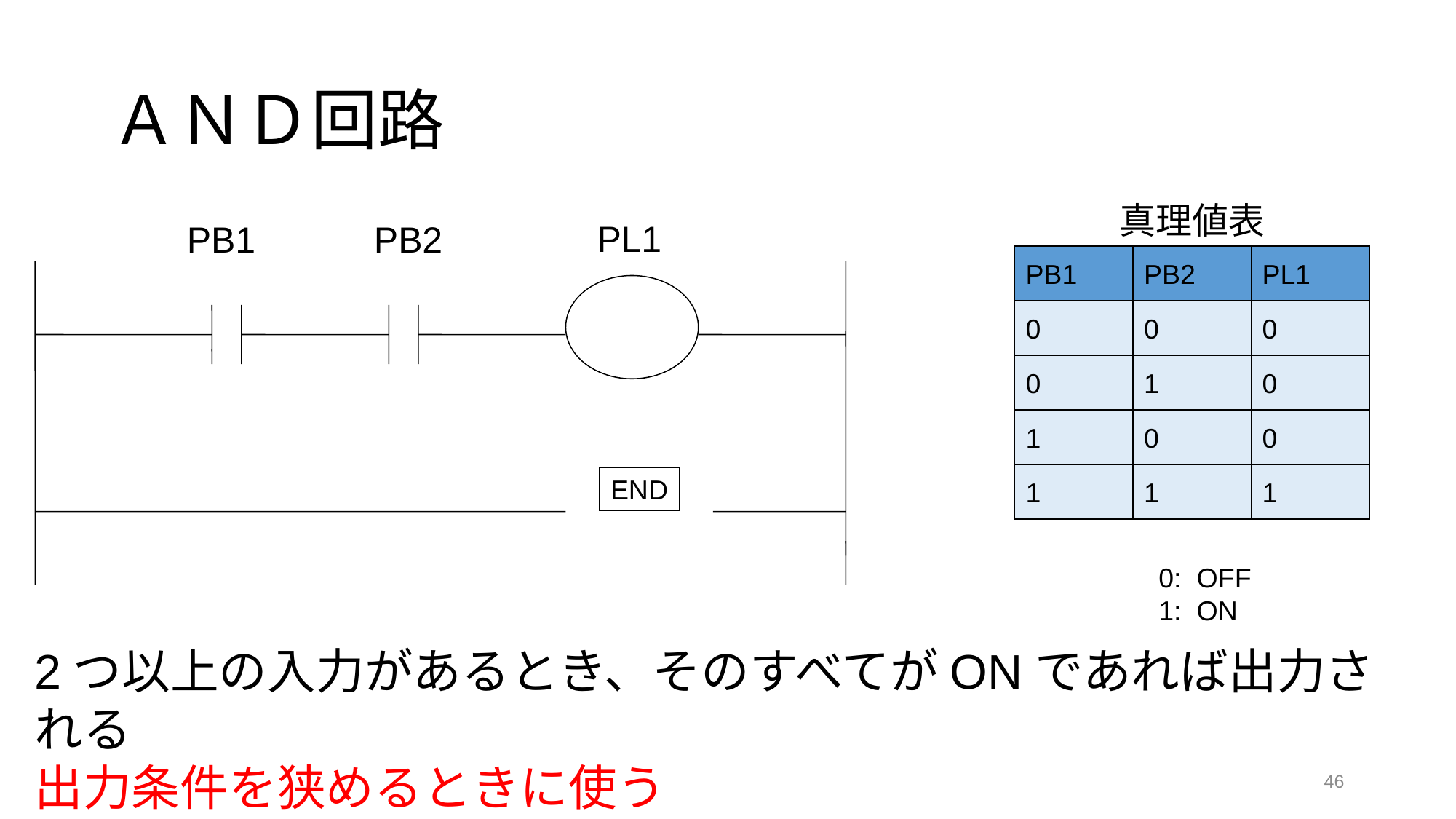

# ＡＮＤ回路
真理値表
PL1
PB1
PB2

END

PB1
PB2
PL1
0
0
0
0
1
0
1
0
0
1
1
1
0:  OFF
1:  ON
2つ以上の入力があるとき、そのすべてがONであれば出力される
出力条件を狭めるときに使う

46